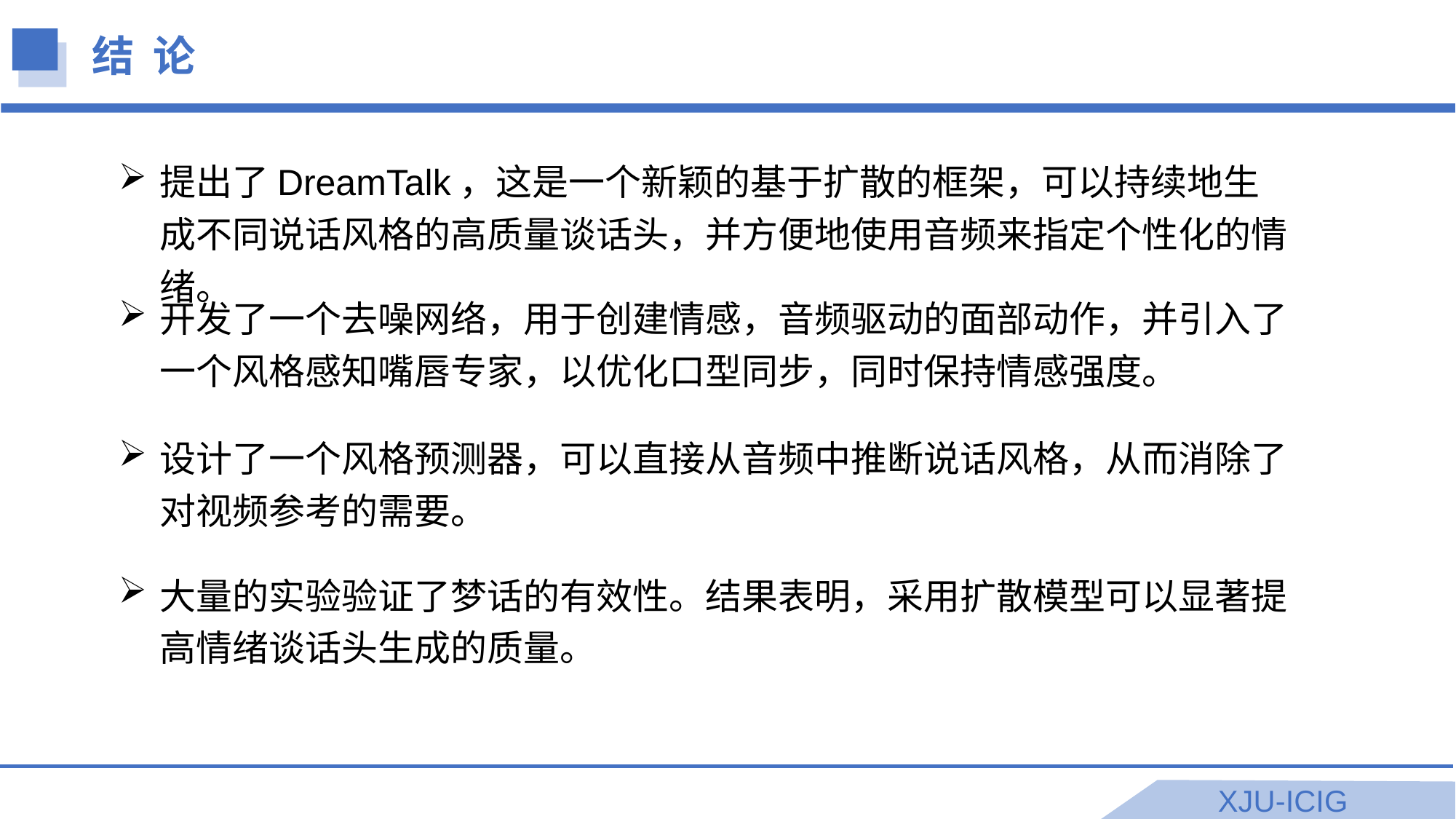

结  论

提出了DreamTalk，这是一个新颖的基于扩散的框架，可以持续地生成不同说话风格的高质量谈话头，并方便地使用音频来指定个性化的情绪。
开发了一个去噪网络，用于创建情感，音频驱动的面部动作，并引入了一个风格感知嘴唇专家，以优化口型同步，同时保持情感强度。
设计了一个风格预测器，可以直接从音频中推断说话风格，从而消除了对视频参考的需要。
大量的实验验证了梦话的有效性。结果表明，采用扩散模型可以显著提高情绪谈话头生成的质量。
XJU-ICIG